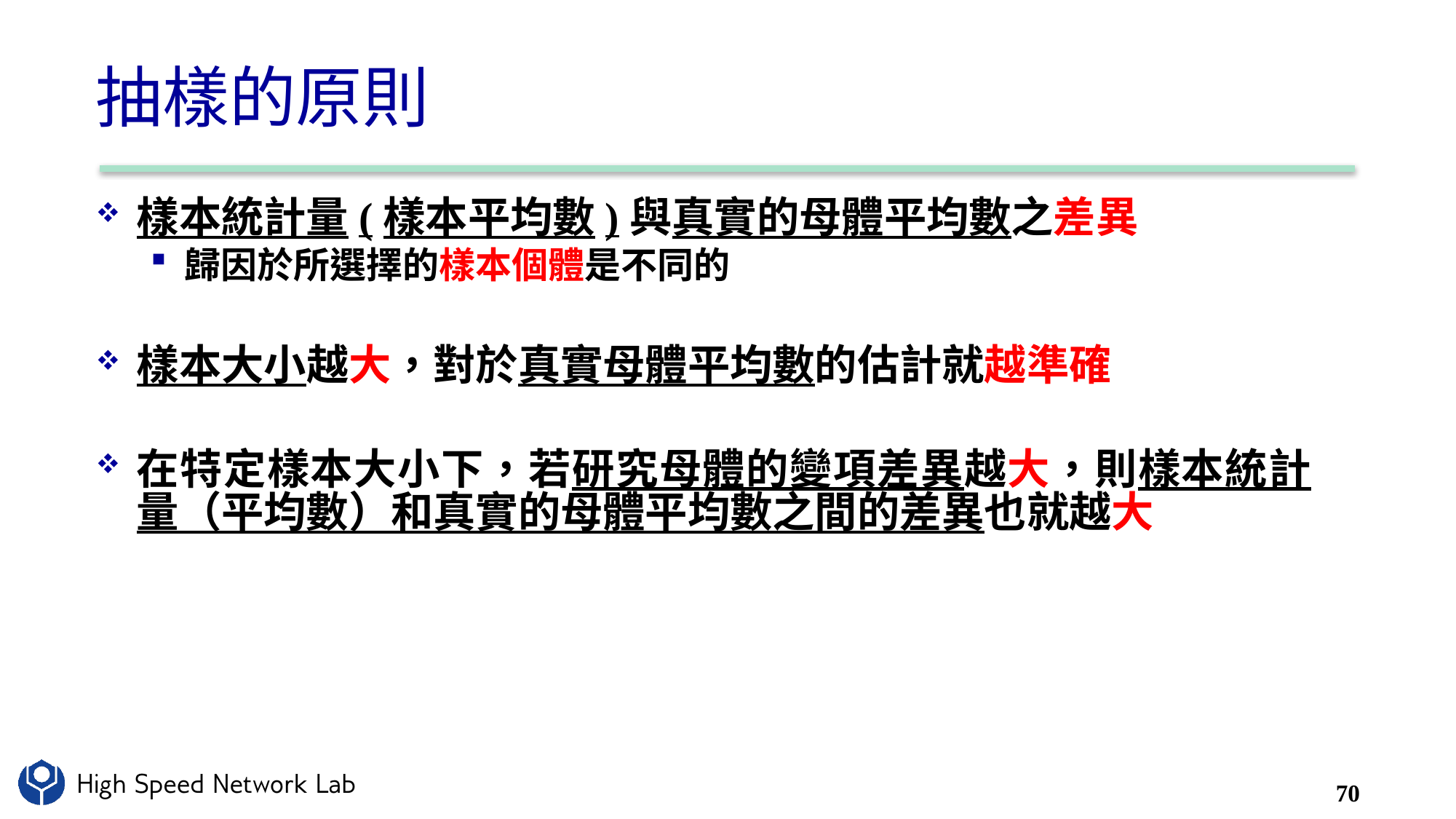

# 抽樣的原則
樣本統計量(樣本平均數)與真實的母體平均數之差異
歸因於所選擇的樣本個體是不同的

樣本大小越大，對於真實母體平均數的估計就越準確

在特定樣本大小下，若研究母體的變項差異越大，則樣本統計量（平均數）和真實的母體平均數之間的差異也就越大

70